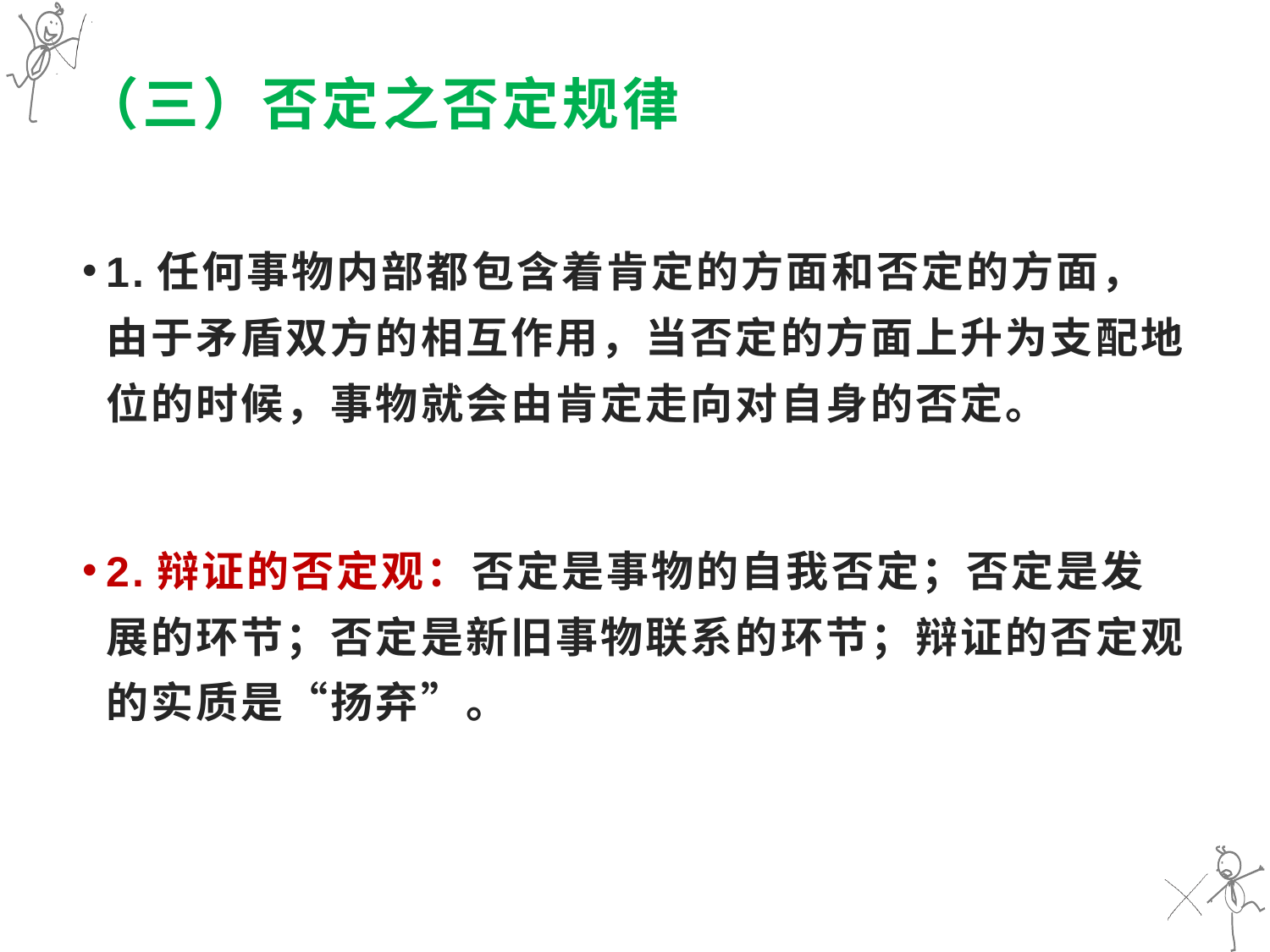

# （三）否定之否定规律
1.任何事物内部都包含着肯定的方面和否定的方面，由于矛盾双方的相互作用，当否定的方面上升为支配地位的时候，事物就会由肯定走向对自身的否定。

2.辩证的否定观：否定是事物的自我否定；否定是发展的环节；否定是新旧事物联系的环节；辩证的否定观的实质是“扬弃”。